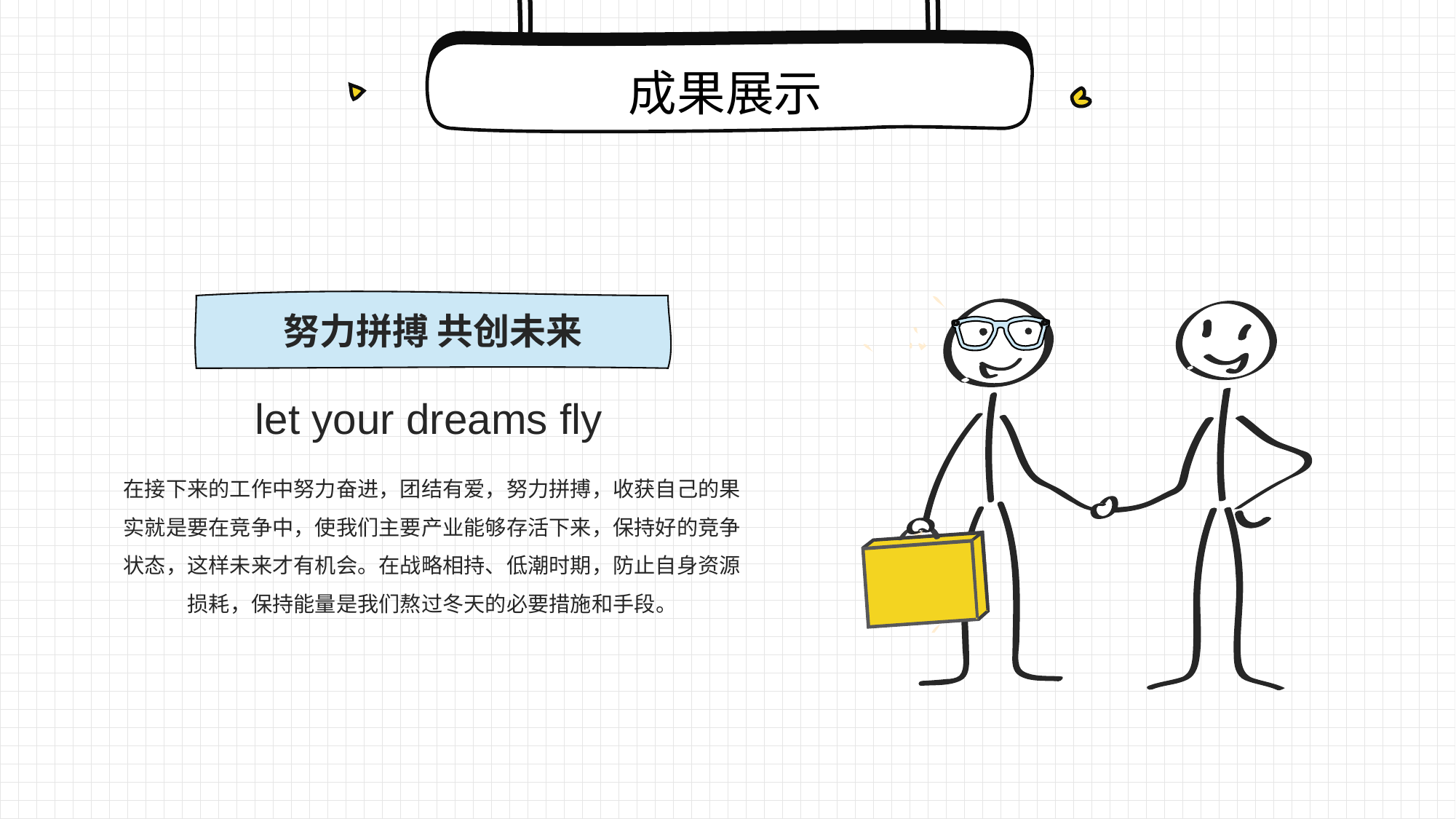

成果展示

努力拼搏 共创未来
let your dreams fly
在接下来的工作中努力奋进，团结有爱，努力拼搏，收获自己的果实就是要在竞争中，使我们主要产业能够存活下来，保持好的竞争状态，这样未来才有机会。在战略相持、低潮时期，防止自身资源损耗，保持能量是我们熬过冬天的必要措施和手段。